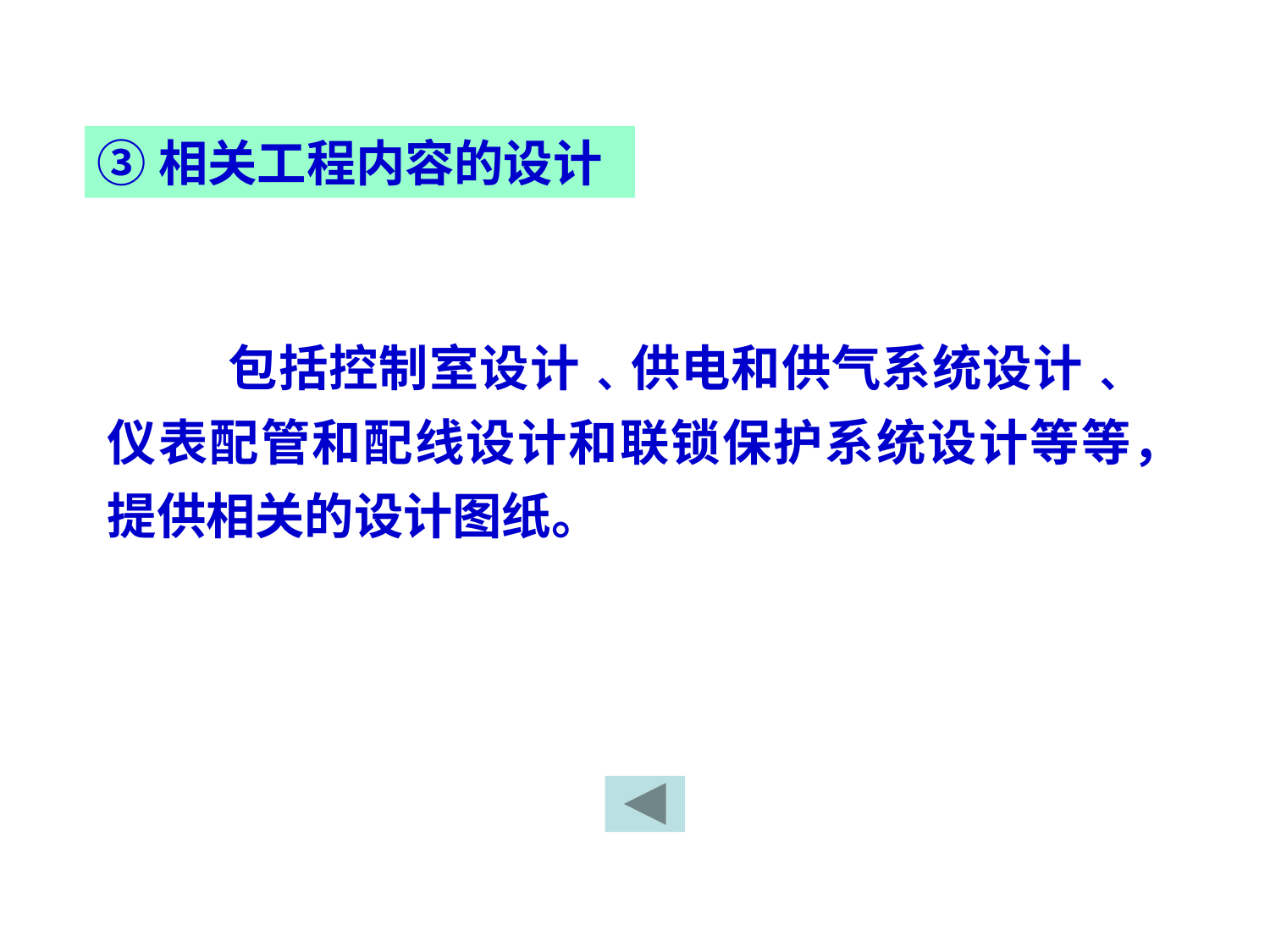

③相关工程内容的设计
         包括控制室设计﹑供电和供气系统设计﹑仪表配管和配线设计和联锁保护系统设计等等，提供相关的设计图纸。